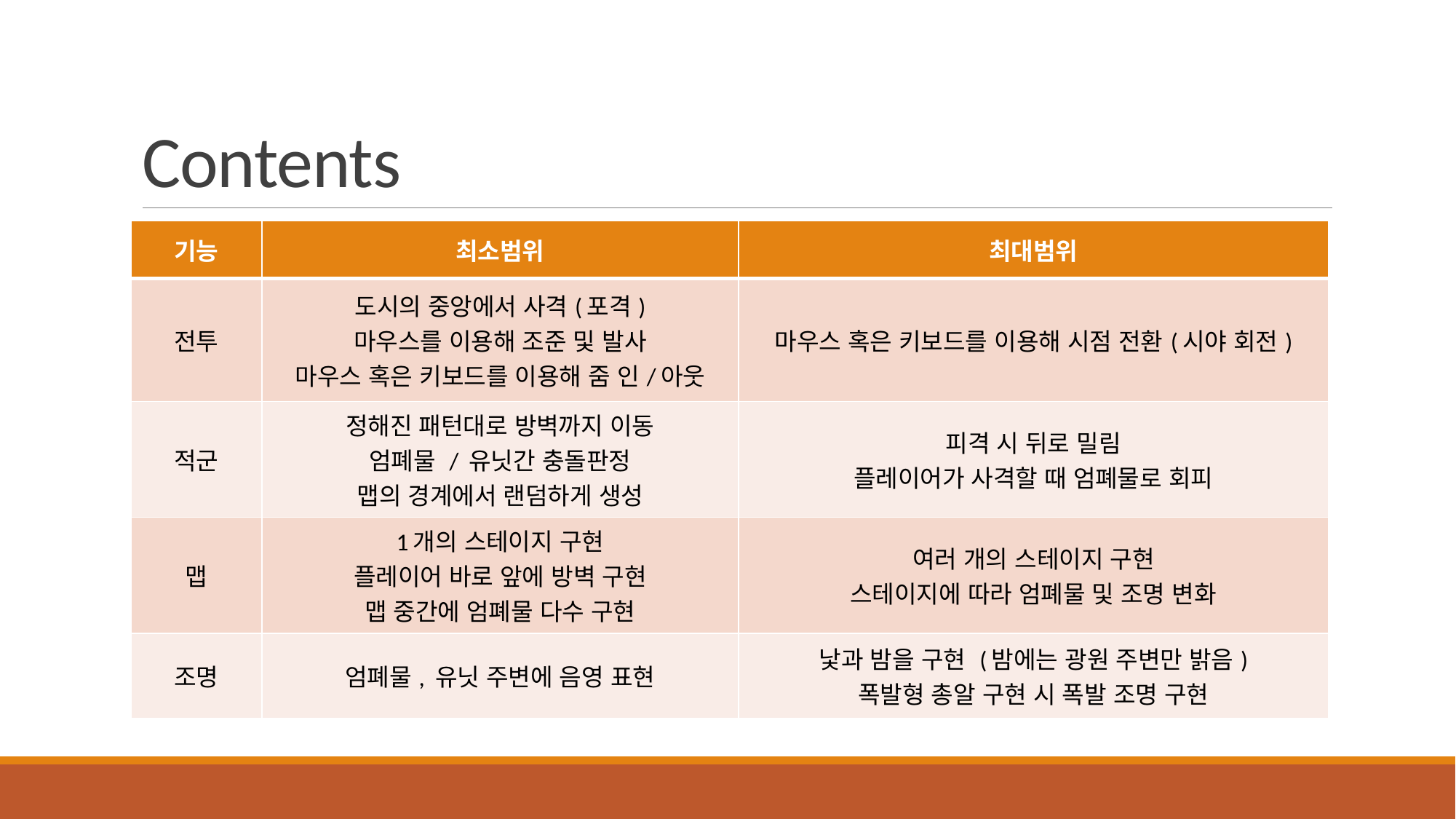

# Contents
| 기능 | 최소범위 | 최대범위 |
| --- | --- | --- |
| 전투 | 도시의 중앙에서 사격(포격) 마우스를 이용해 조준 및 발사 마우스 혹은 키보드를 이용해 줌 인/아웃 | 마우스 혹은 키보드를 이용해 시점 전환(시야 회전) |
| 적군 | 정해진 패턴대로 방벽까지 이동 엄폐물 / 유닛간 충돌판정 맵의 경계에서 랜덤하게 생성 | 피격 시 뒤로 밀림 플레이어가 사격할 때 엄폐물로 회피 |
| 맵 | 1개의 스테이지 구현 플레이어 바로 앞에 방벽 구현 맵 중간에 엄폐물 다수 구현 | 여러 개의 스테이지 구현 스테이지에 따라 엄폐물 및 조명 변화 |
| 조명 | 엄폐물, 유닛 주변에 음영 표현 | 낯과 밤을 구현 (밤에는 광원 주변만 밝음) 폭발형 총알 구현 시 폭발 조명 구현 |